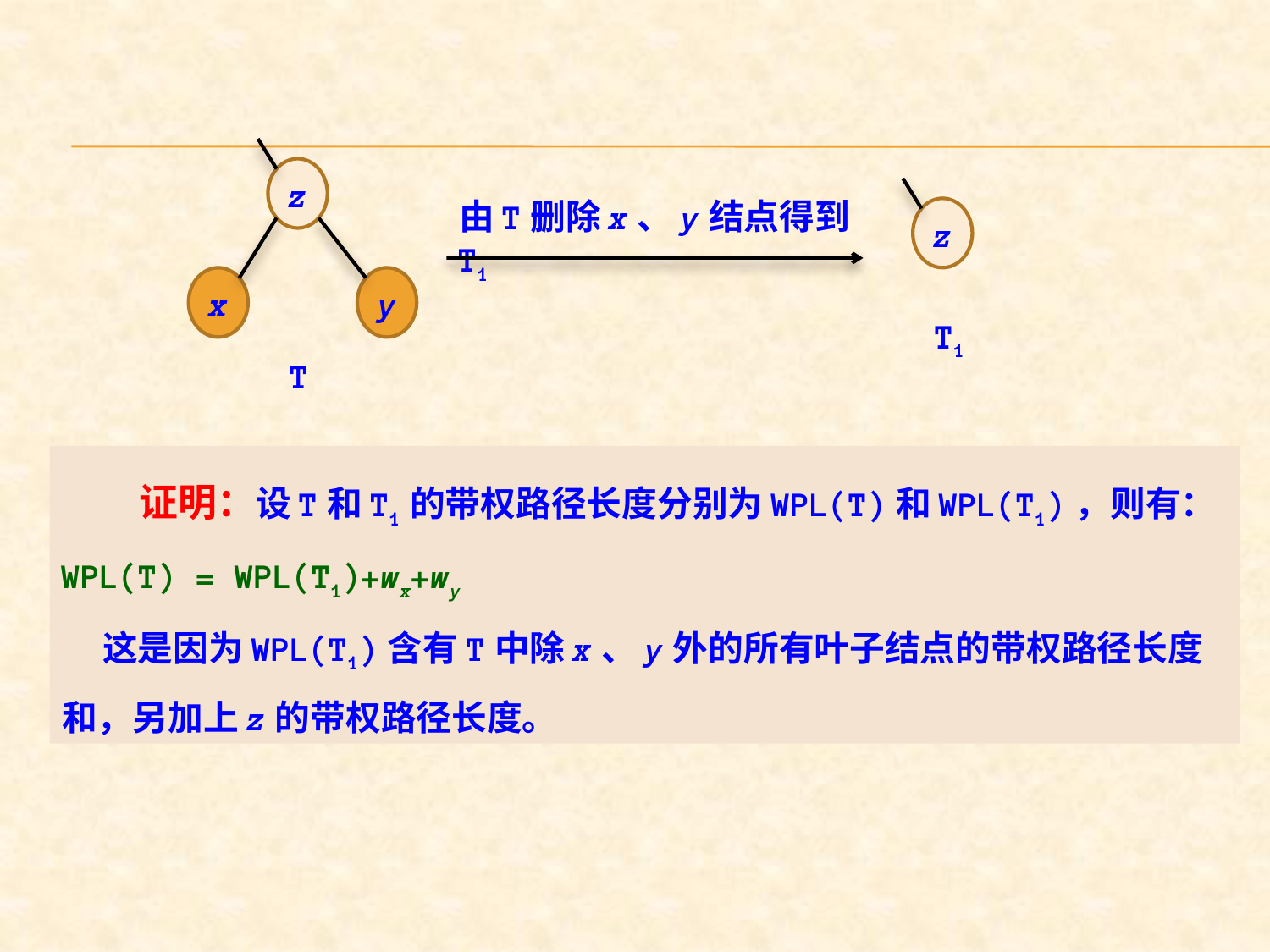

z
由T删除x、y结点得到T1
z
x
y
T1
T
　　证明：设T和T1的带权路径长度分别为WPL(T)和WPL(T1)，则有：WPL(T) = WPL(T1)+wx+wy
    这是因为WPL(T1)含有T中除x、y外的所有叶子结点的带权路径长度和，另加上z的带权路径长度。